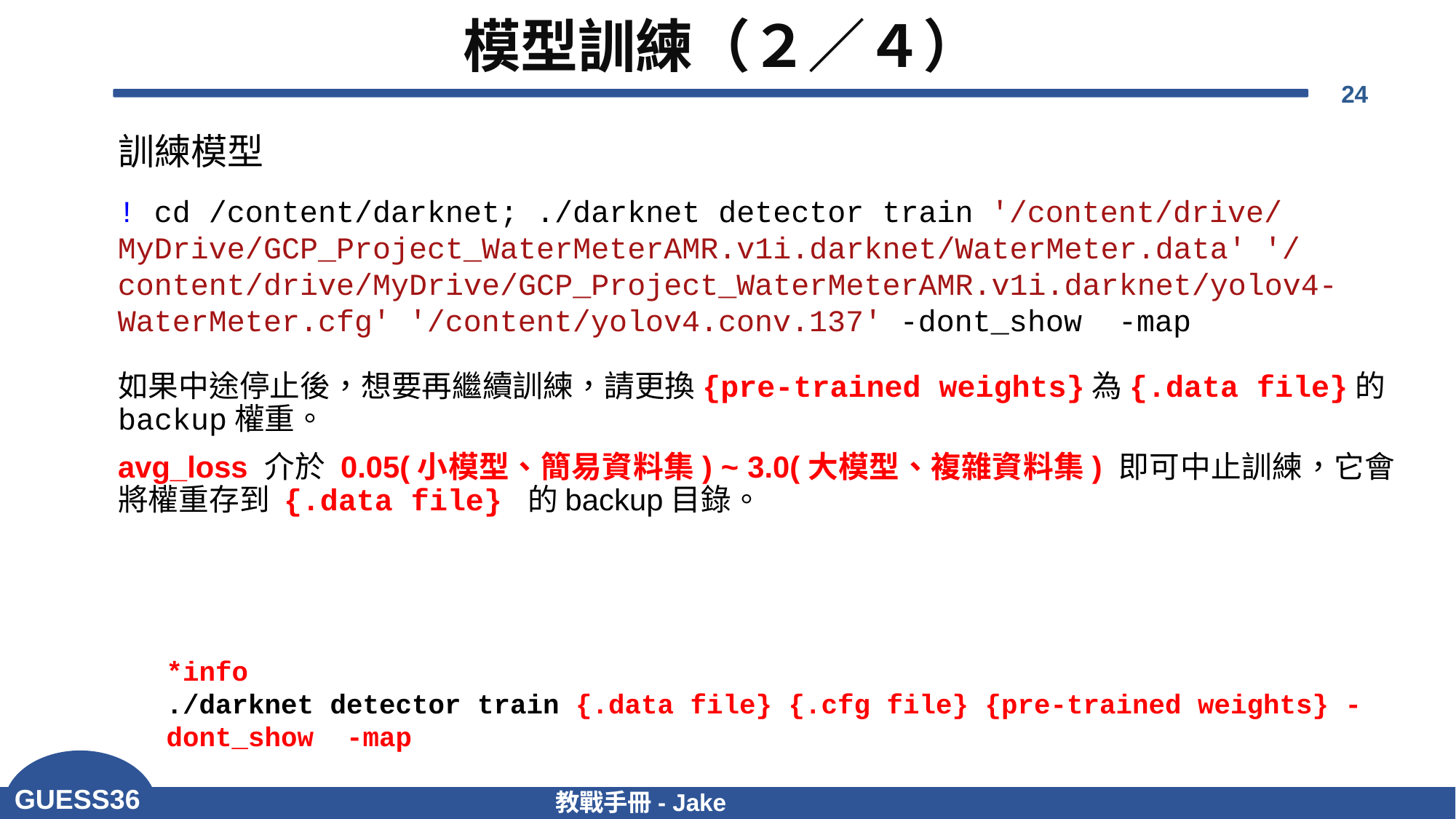

# 模型訓練（２／４）
24
訓練模型

如果中途停止後，想要再繼續訓練，請更換{pre-trained weights}為{.data file}的backup權重。
avg_loss 介於 0.05(小模型、簡易資料集) ~ 3.0(大模型、複雜資料集) 即可中止訓練，它會將權重存到 {.data file} 的backup目錄。
! cd /content/darknet; ./darknet detector train '/content/drive/MyDrive/GCP_Project_WaterMeterAMR.v1i.darknet/WaterMeter.data' '/content/drive/MyDrive/GCP_Project_WaterMeterAMR.v1i.darknet/yolov4-WaterMeter.cfg' '/content/yolov4.conv.137' -dont_show  -map

*info
./darknet detector train {.data file} {.cfg file} {pre-trained weights} -dont_show  -map